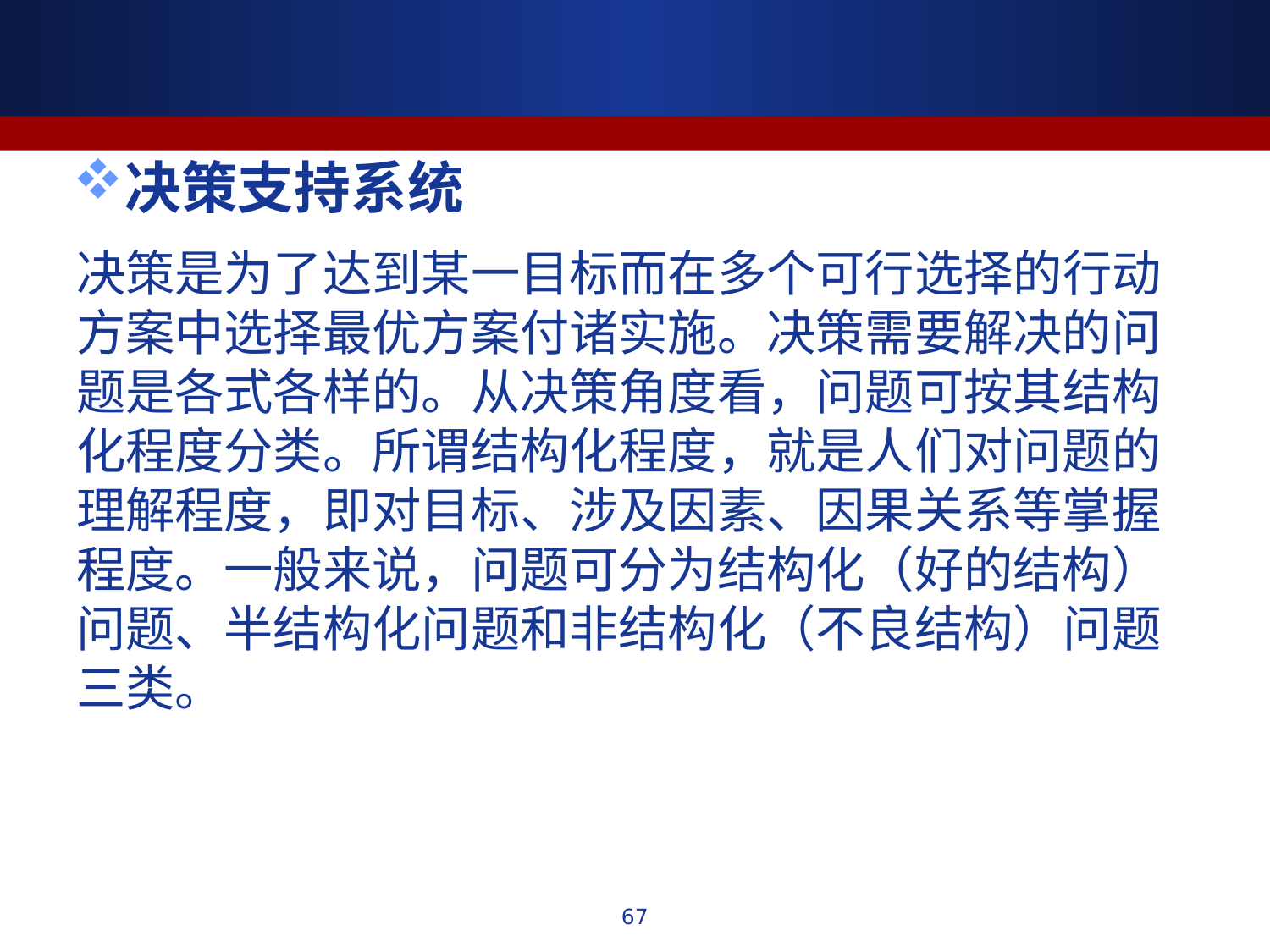

#
决策支持系统

决策是为了达到某一目标而在多个可行选择的行动方案中选择最优方案付诸实施。决策需要解决的问题是各式各样的。从决策角度看，问题可按其结构化程度分类。所谓结构化程度，就是人们对问题的理解程度，即对目标、涉及因素、因果关系等掌握程度。一般来说，问题可分为结构化（好的结构）问题、半结构化问题和非结构化（不良结构）问题三类。

67